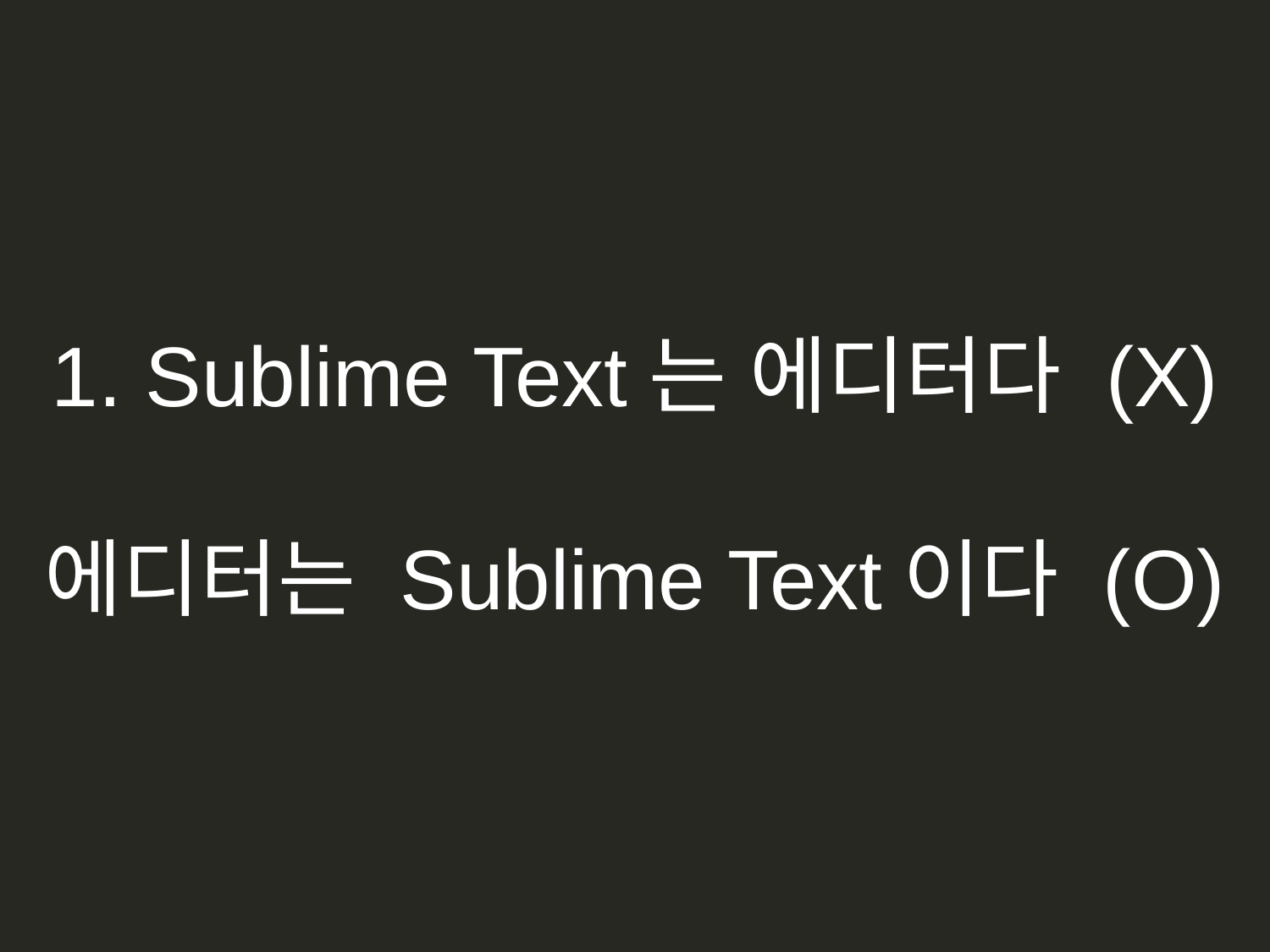

1. Sublime Text는 에디터다 (X)

에디터는 Sublime Text이다 (O)